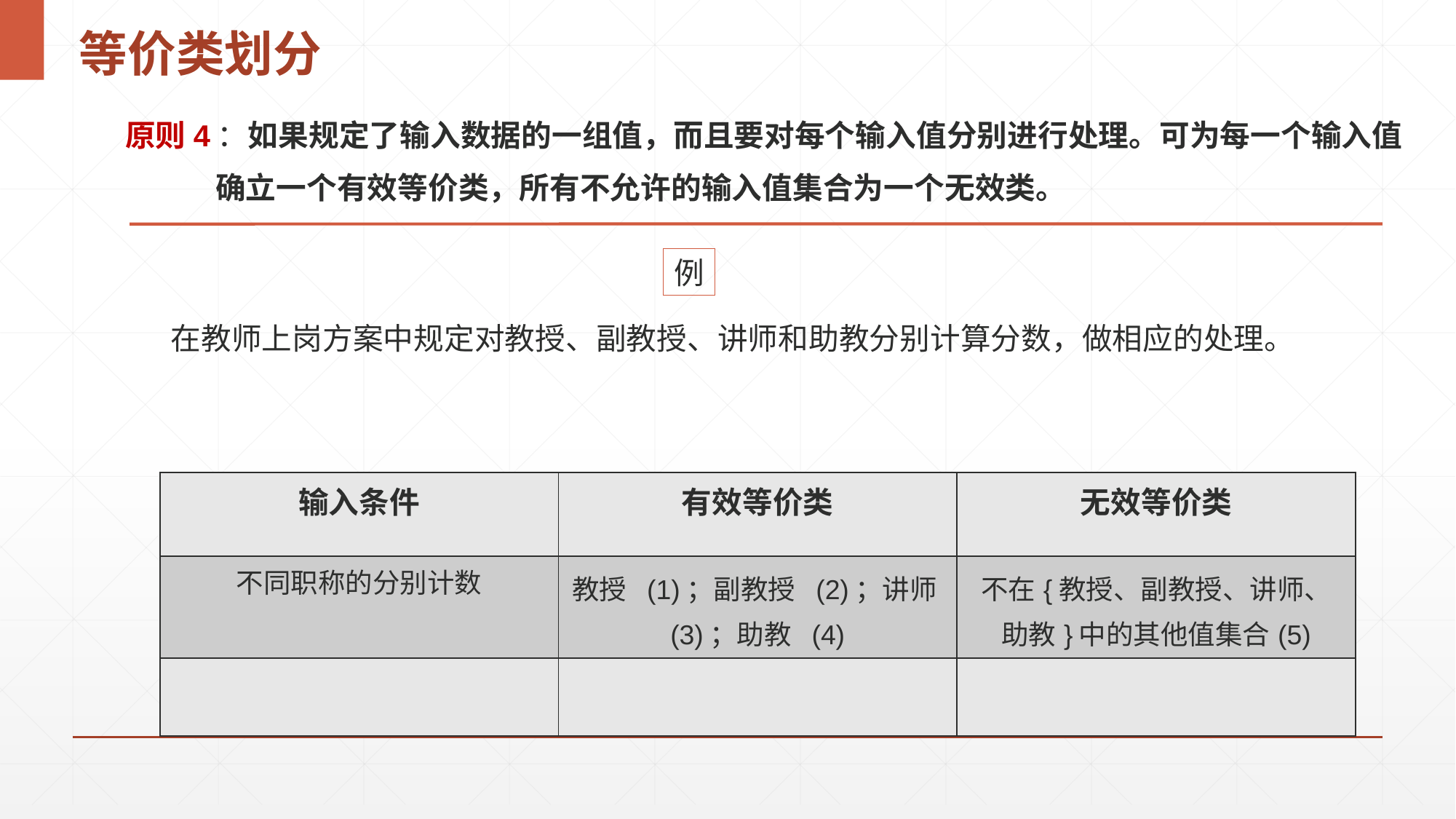

# 等价类划分
原则4：如果规定了输入数据的一组值，而且要对每个输入值分别进行处理。可为每一个输入值
            确立一个有效等价类，所有不允许的输入值集合为一个无效类。
例
在教师上岗方案中规定对教授、副教授、讲师和助教分别计算分数，做相应的处理。
| 输入条件 | 有效等价类 | 无效等价类 |
| --- | --- | --- |
| 不同职称的分别计数 | 教授 (1)；副教授 (2)；讲师 (3)；助教 (4) | 不在{教授、副教授、讲师、助教}中的其他值集合(5) |
|  |  |  |